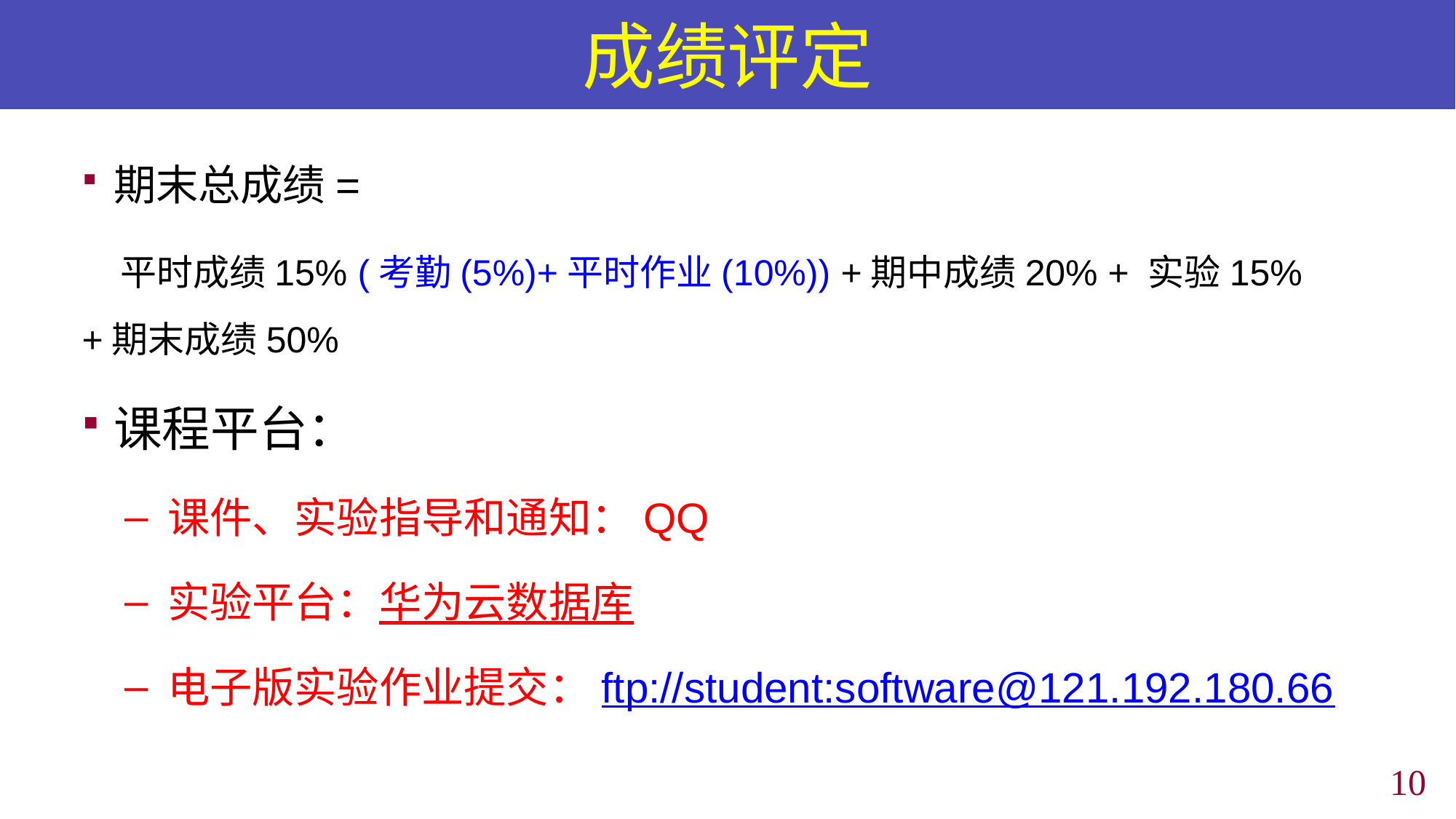

# 成绩评定
期末总成绩=
   平时成绩15% (考勤(5%)+平时作业(10%)) +期中成绩20% + 实验15% +期末成绩50%
课程平台：
课件、实验指导和通知：QQ
实验平台：华为云数据库
电子版实验作业提交：ftp://student:software@121.192.180.66
10